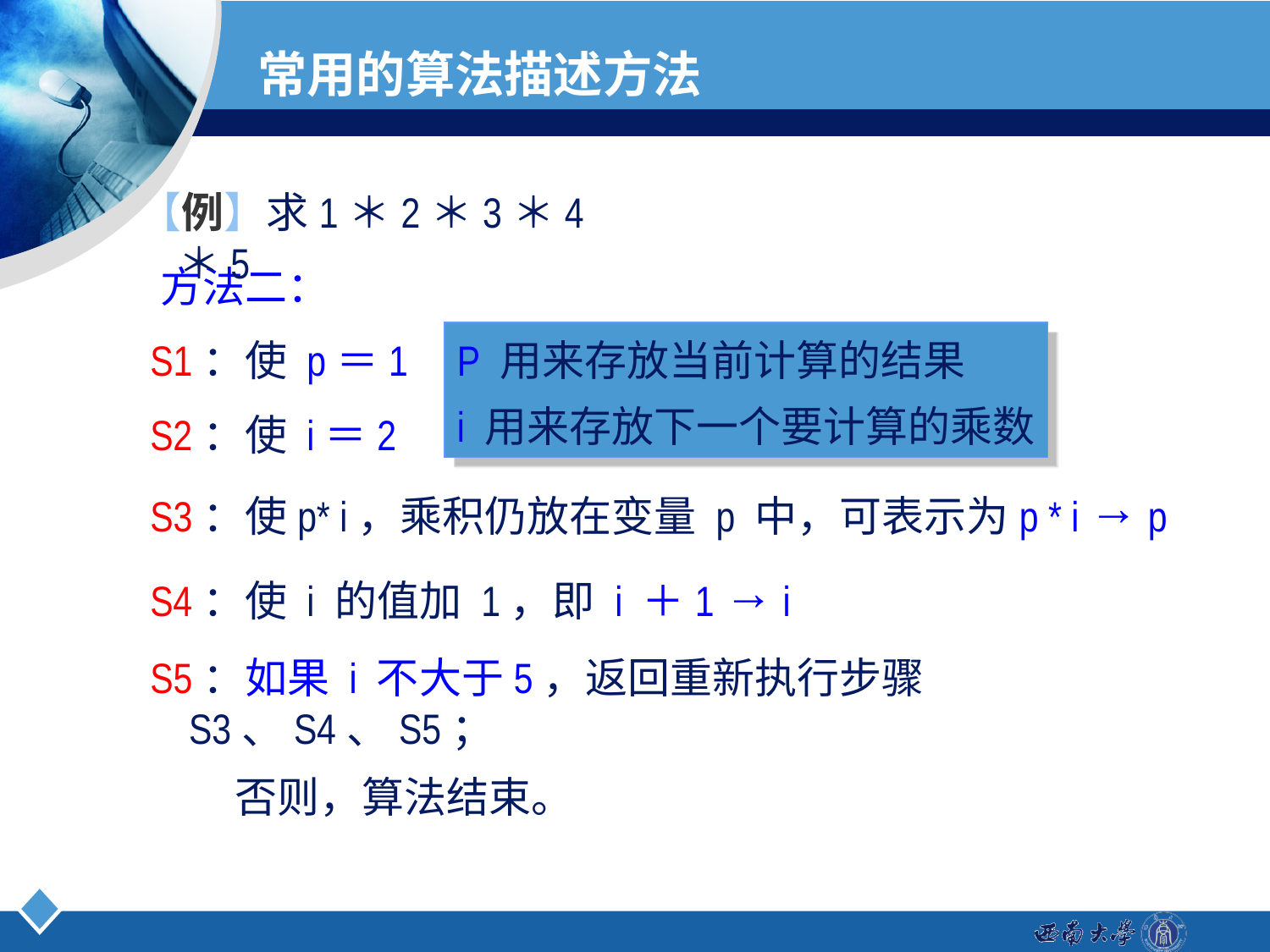

# 常用的算法描述方法
【例】求1＊2＊3＊4＊5

方法二：
P 用来存放当前计算的结果
i 用来存放下一个要计算的乘数
S1：使 p＝1
S2：使 i＝2
S3：使p* i，乘积仍放在变量 p 中，可表示为p * i → p
S4：使 i 的值加 1，即 i ＋1 → i
S5：如果 i 不大于5，返回重新执行步骤S3、S4、S5；
　　否则，算法结束。